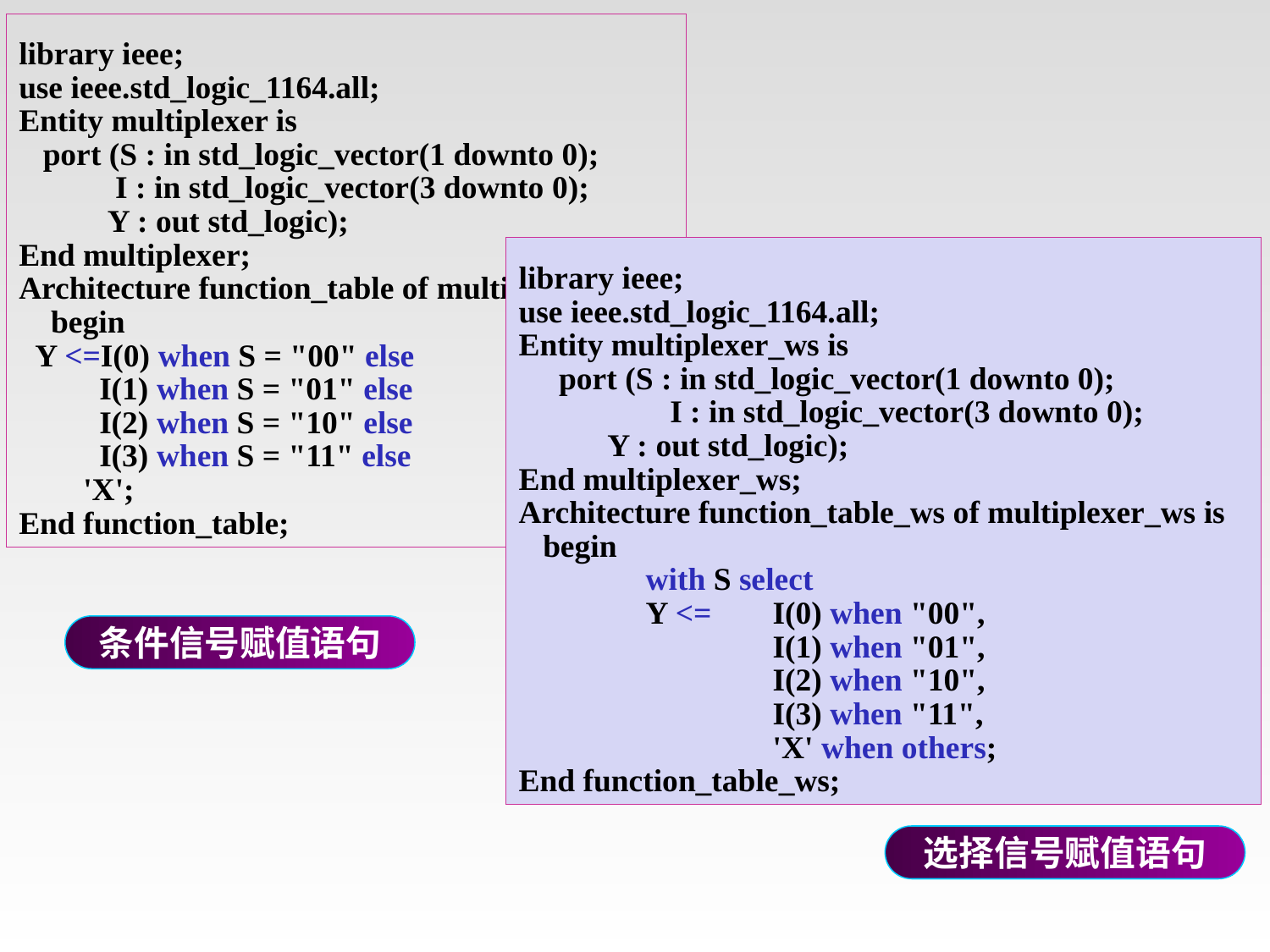

library ieee;
use ieee.std_logic_1164.all;
Entity multiplexer is
   port (S : in std_logic_vector(1 downto 0);
            I : in std_logic_vector(3 downto 0);
           Y : out std_logic);
End multiplexer;
Architecture function_table of multiplexer is
    begin
  Y <=I(0) when S = "00" else
          I(1) when S = "01" else
          I(2) when S = "10" else
          I(3) when S = "11" else
        'X';
End function_table;

library ieee;
use ieee.std_logic_1164.all;
Entity multiplexer_ws is
     port (S : in std_logic_vector(1 downto 0);
	   I : in std_logic_vector(3 downto 0);
           Y : out std_logic);
End multiplexer_ws;
Architecture function_table_ws of multiplexer_ws is
   begin
	with S select
	Y <=	I(0) when "00",
		I(1) when "01",
		I(2) when "10",
		I(3) when "11",
		'X' when others;
End function_table_ws;
条件信号赋值语句
选择信号赋值语句